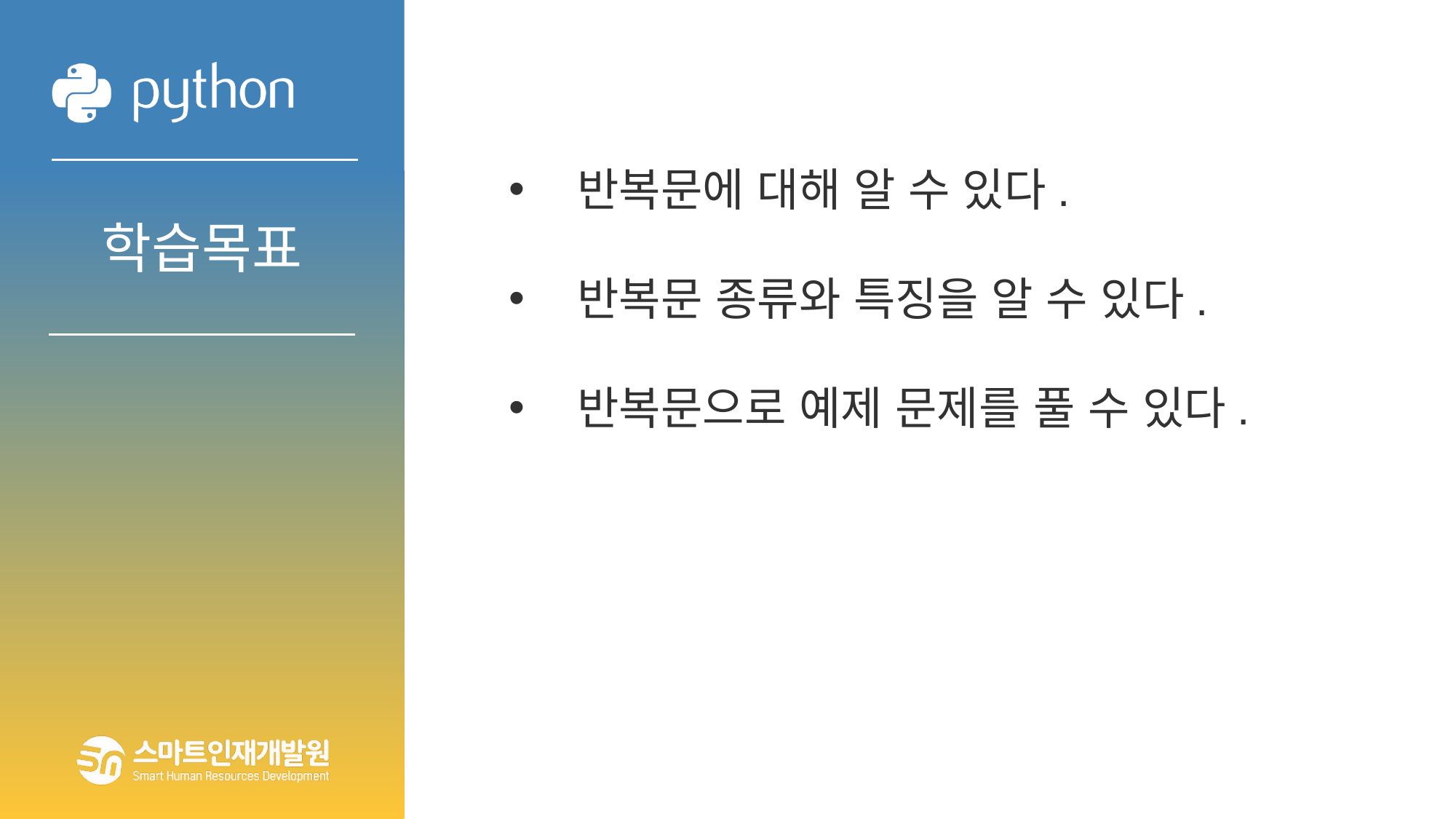

반복문에 대해 알 수 있다.

반복문 종류와 특징을 알 수 있다.

반복문으로 예제 문제를 풀 수 있다.
학습목표